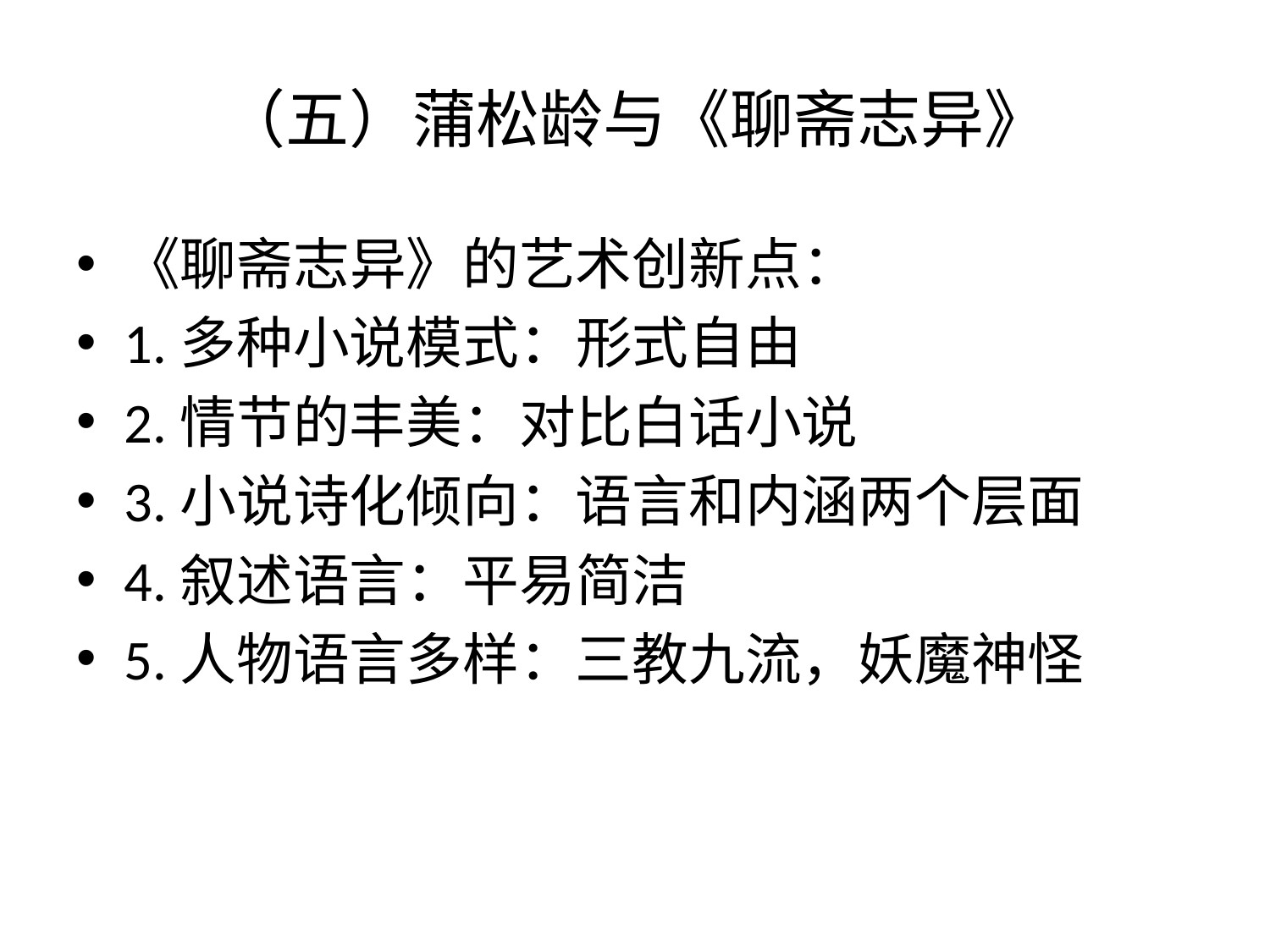

# （五）蒲松龄与《聊斋志异》
《聊斋志异》的艺术创新点：
1.多种小说模式：形式自由
2.情节的丰美：对比白话小说
3.小说诗化倾向：语言和内涵两个层面
4.叙述语言：平易简洁
5.人物语言多样：三教九流，妖魔神怪